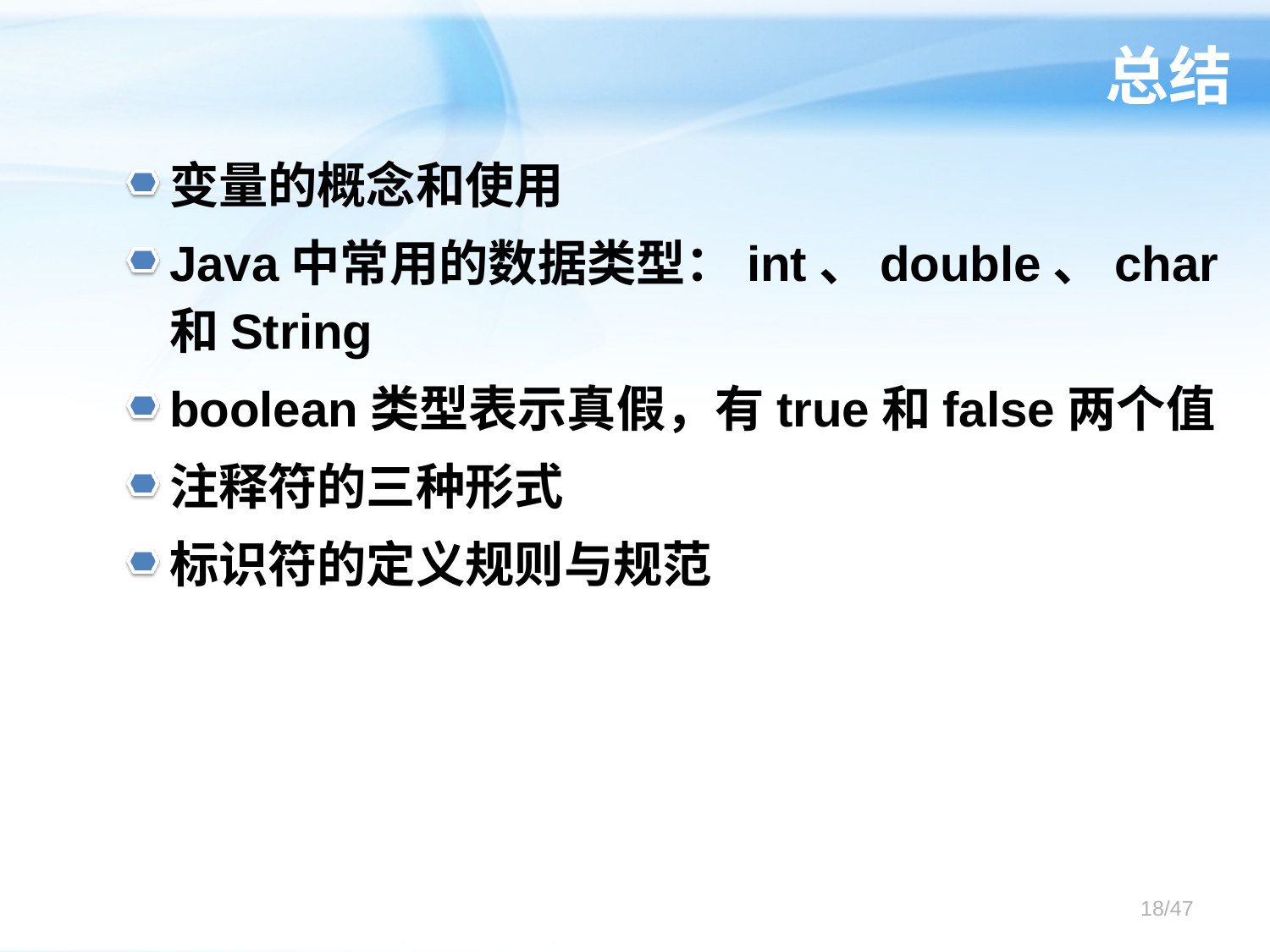

# 总结
变量的概念和使用
Java中常用的数据类型：int、double、char和String
boolean类型表示真假，有true和false两个值
注释符的三种形式
标识符的定义规则与规范
18/47